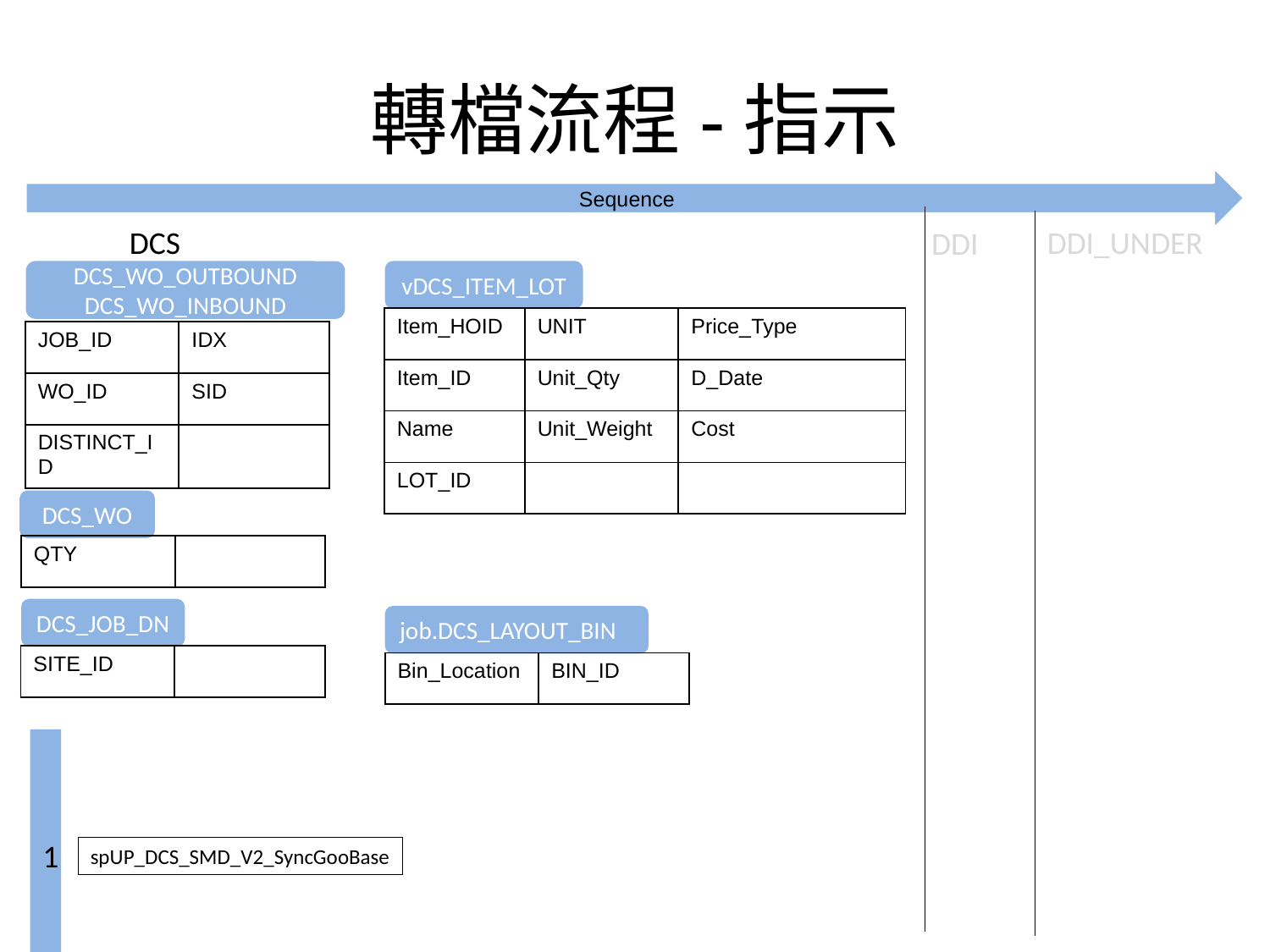

# 轉檔流程-指示
Sequence
DCS
DDI_UNDER
DDI
vDCS_ITEM_LOT
DCS_WO_OUTBOUND
DCS_WO_INBOUND
| Item\_HOID | UNIT | Price\_Type |
| --- | --- | --- |
| Item\_ID | Unit\_Qty | D\_Date |
| Name | Unit\_Weight | Cost |
| LOT\_ID |  |  |
| JOB\_ID | IDX |
| --- | --- |
| WO\_ID | SID |
| DISTINCT\_ID |  |
DCS_WO
| QTY |  |
| --- | --- |
DCS_JOB_DN
job.DCS_LAYOUT_BIN
| SITE\_ID |  |
| --- | --- |
| Bin\_Location | BIN\_ID |
| --- | --- |
1
spUP_DCS_SMD_V2_SyncGooBase